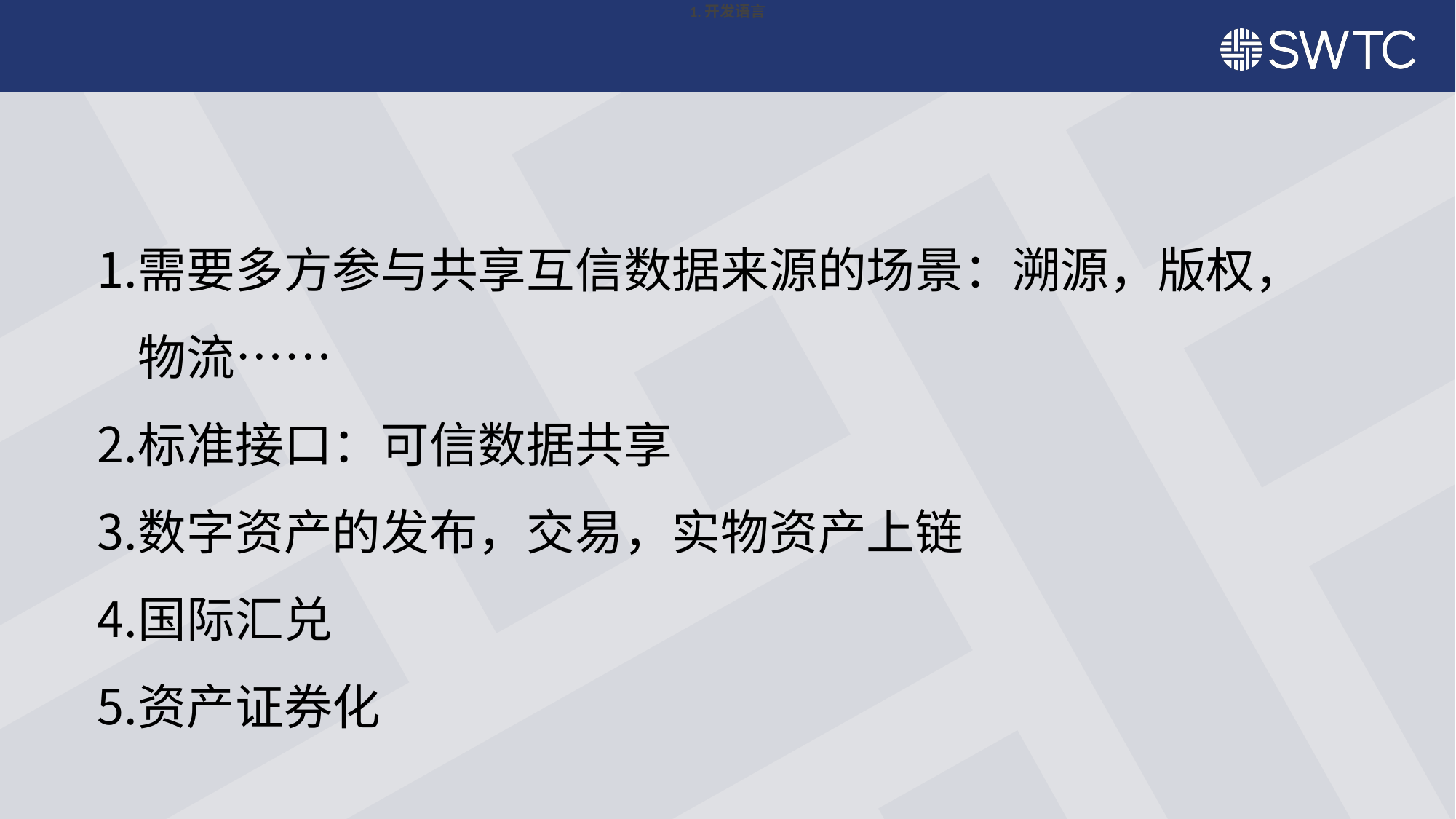

1.开发语言

需要多方参与共享互信数据来源的场景：溯源，版权，物流……
标准接口：可信数据共享
数字资产的发布，交易，实物资产上链
国际汇兑
资产证券化